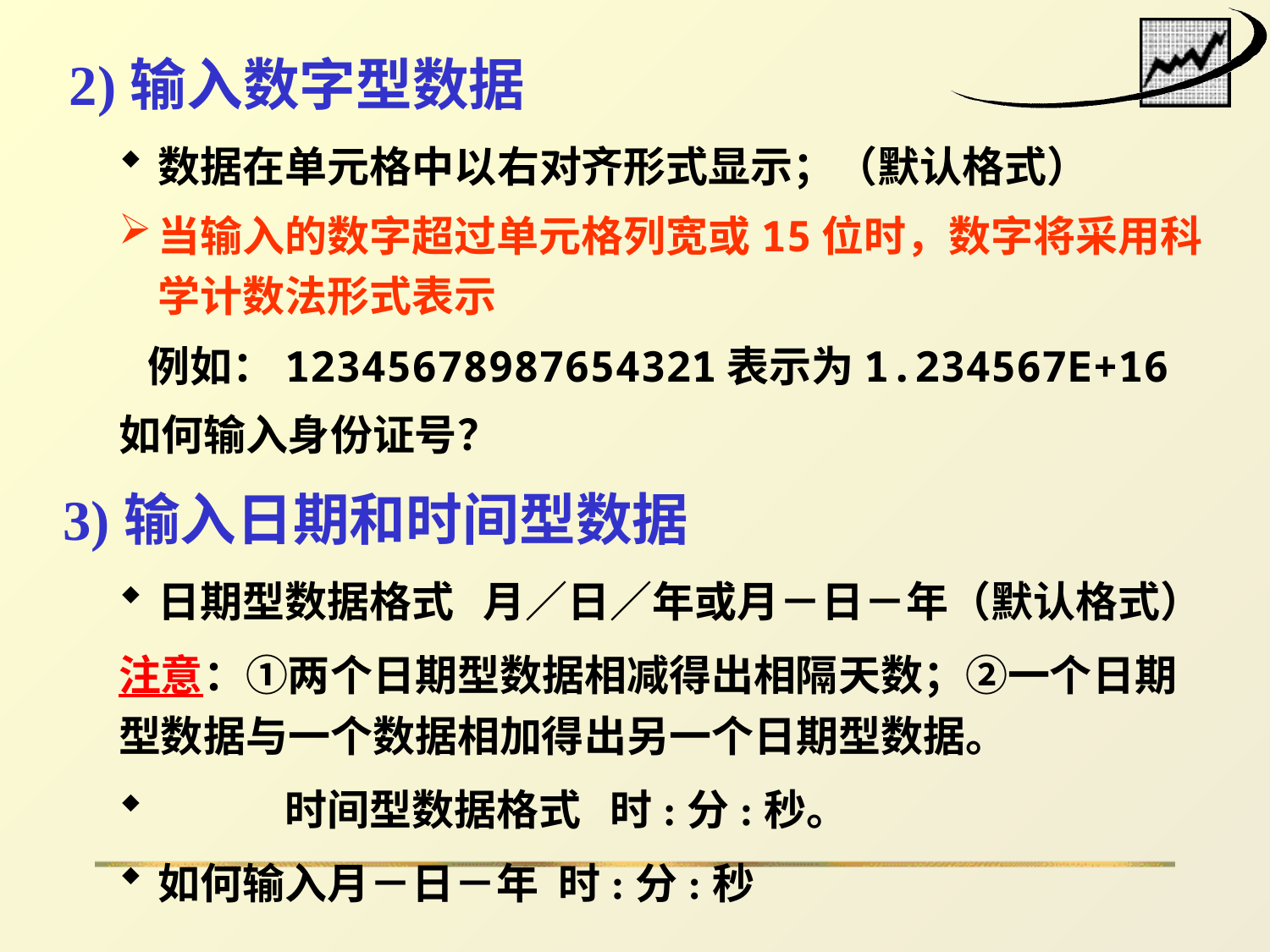

2)输入数字型数据
数据在单元格中以右对齐形式显示；（默认格式）
当输入的数字超过单元格列宽或15位时，数字将采用科学计数法形式表示
  例如：12345678987654321表示为1.234567E+16
如何输入身份证号？
3)输入日期和时间型数据
日期型数据格式   月／日／年或月－日－年（默认格式）
注意：①两个日期型数据相减得出相隔天数；②一个日期型数据与一个数据相加得出另一个日期型数据。
	时间型数据格式   时:分:秒。
如何输入月－日－年  时:分:秒